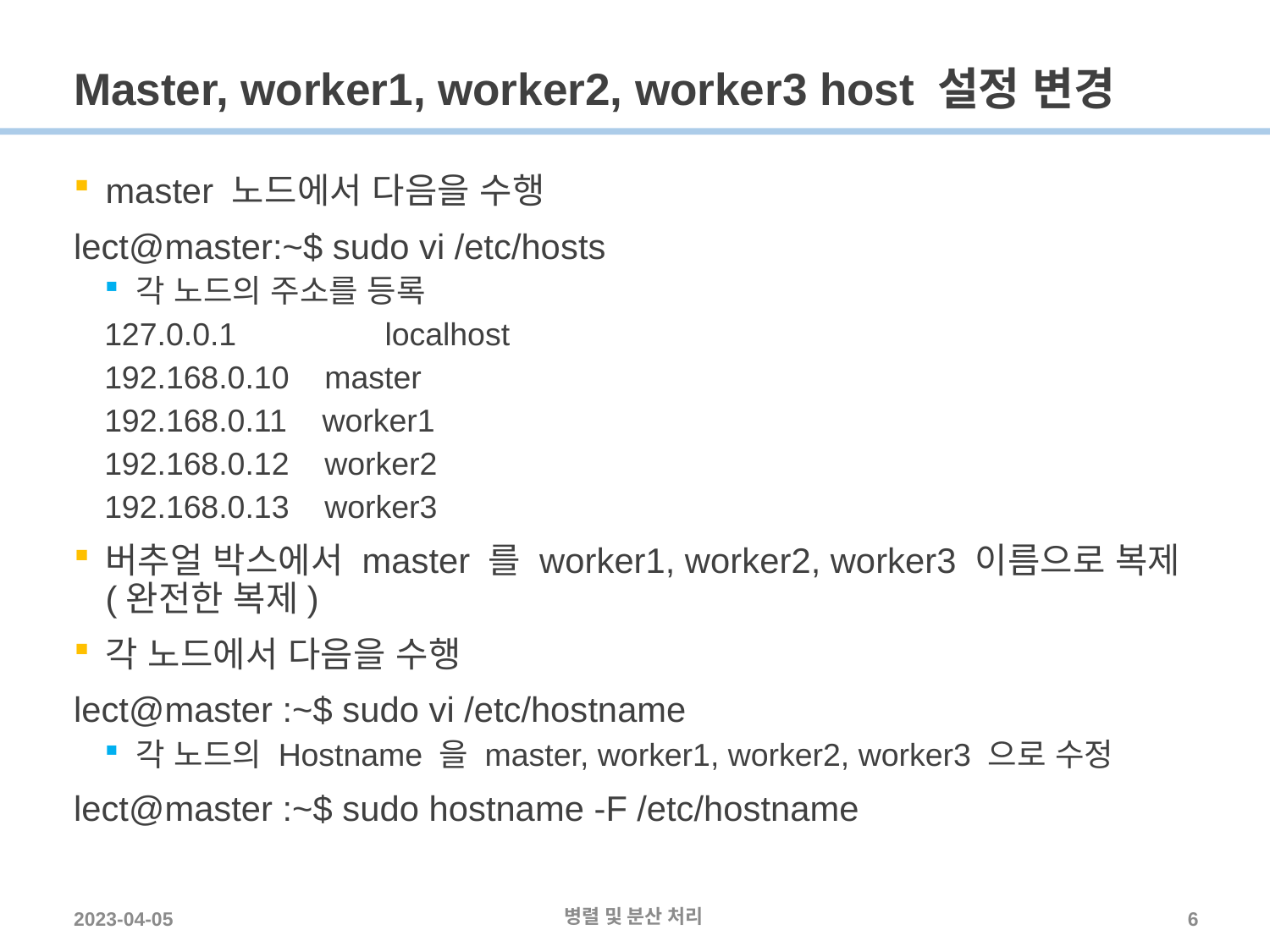

# Master, worker1, worker2, worker3 host 설정 변경
master 노드에서 다음을 수행
lect@master:~$ sudo vi /etc/hosts
각 노드의 주소를 등록
127.0.0.1	   localhost
192.168.0.10    master
192.168.0.11    worker1
192.168.0.12    worker2
192.168.0.13    worker3
버추얼 박스에서 master 를 worker1, worker2, worker3 이름으로 복제 (완전한 복제)
각 노드에서 다음을 수행
lect@master :~$ sudo vi /etc/hostname
각 노드의 Hostname 을 master, worker1, worker2, worker3 으로 수정
lect@master :~$ sudo hostname -F /etc/hostname

2023-04-05
병렬 및 분산 처리
6